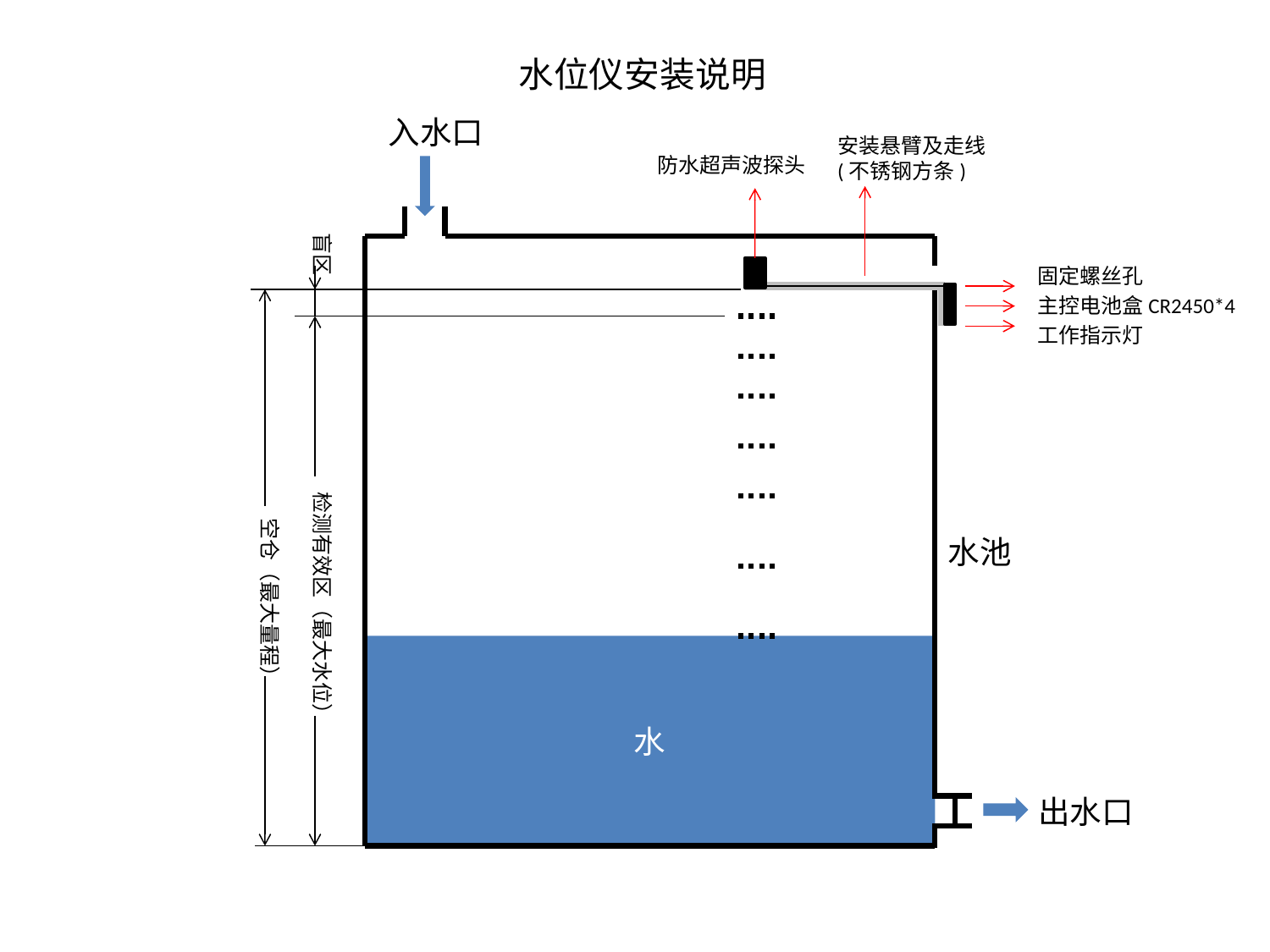

水位仪安装说明
入水口
安装悬臂及走线
(不锈钢方条)
防水超声波探头

盲区
固定螺丝孔

主控电池盒CR2450*4
工作指示灯
检测有效区（最大水位）
空仓（最大量程）
水池
水
出水口